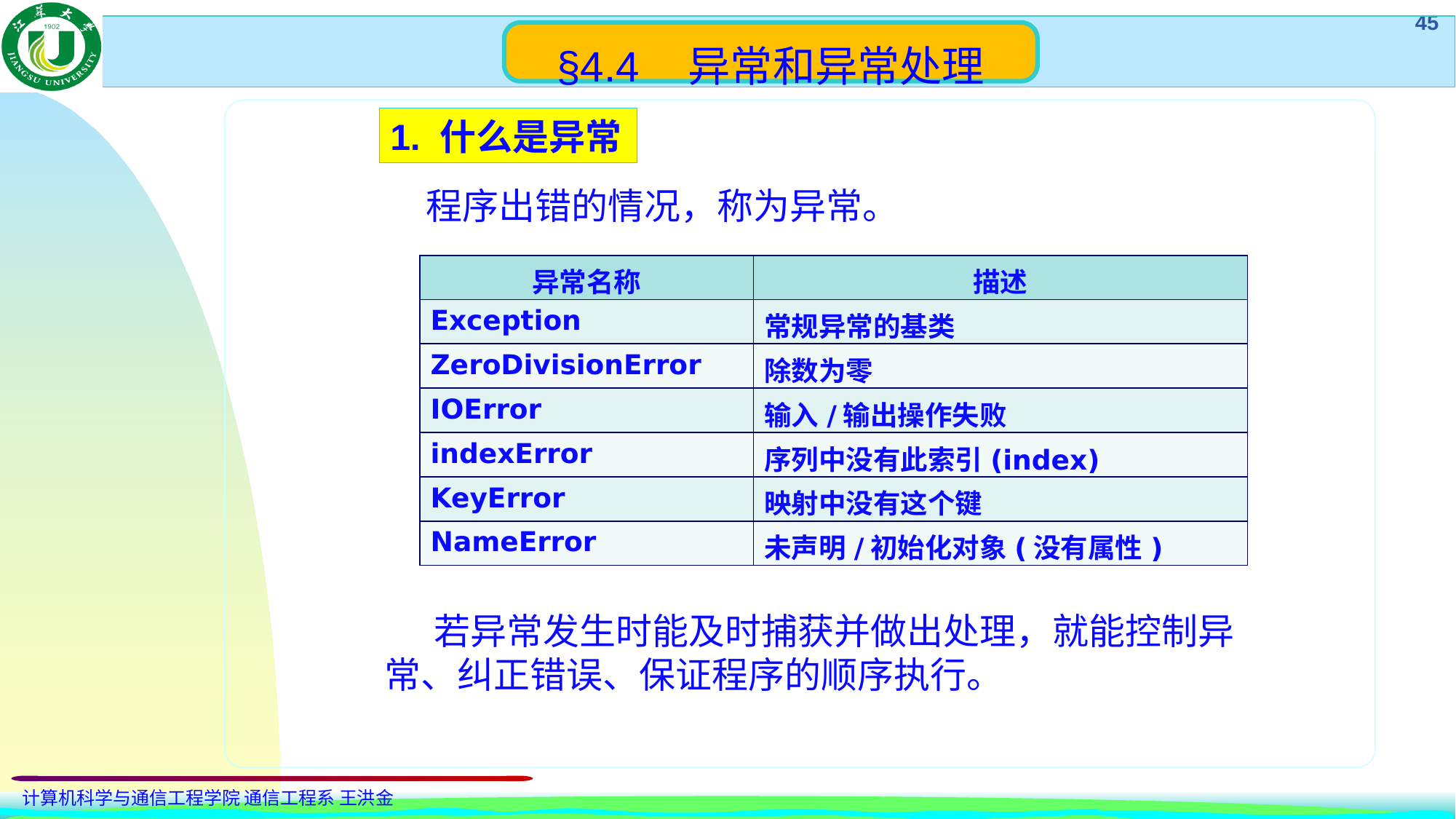

§4.4	 异常和异常处理
1. 什么是异常
    程序出错的情况，称为异常。
| 异常名称 | 描述 |
| --- | --- |
| Exception | 常规异常的基类 |
| ZeroDivisionError | 除数为零 |
| IOError | 输入/输出操作失败 |
| indexError | 序列中没有此索引(index) |
| KeyError | 映射中没有这个键 |
| NameError | 未声明/初始化对象(没有属性) |
     若异常发生时能及时捕获并做出处理，就能控制异常、纠正错误、保证程序的顺序执行。